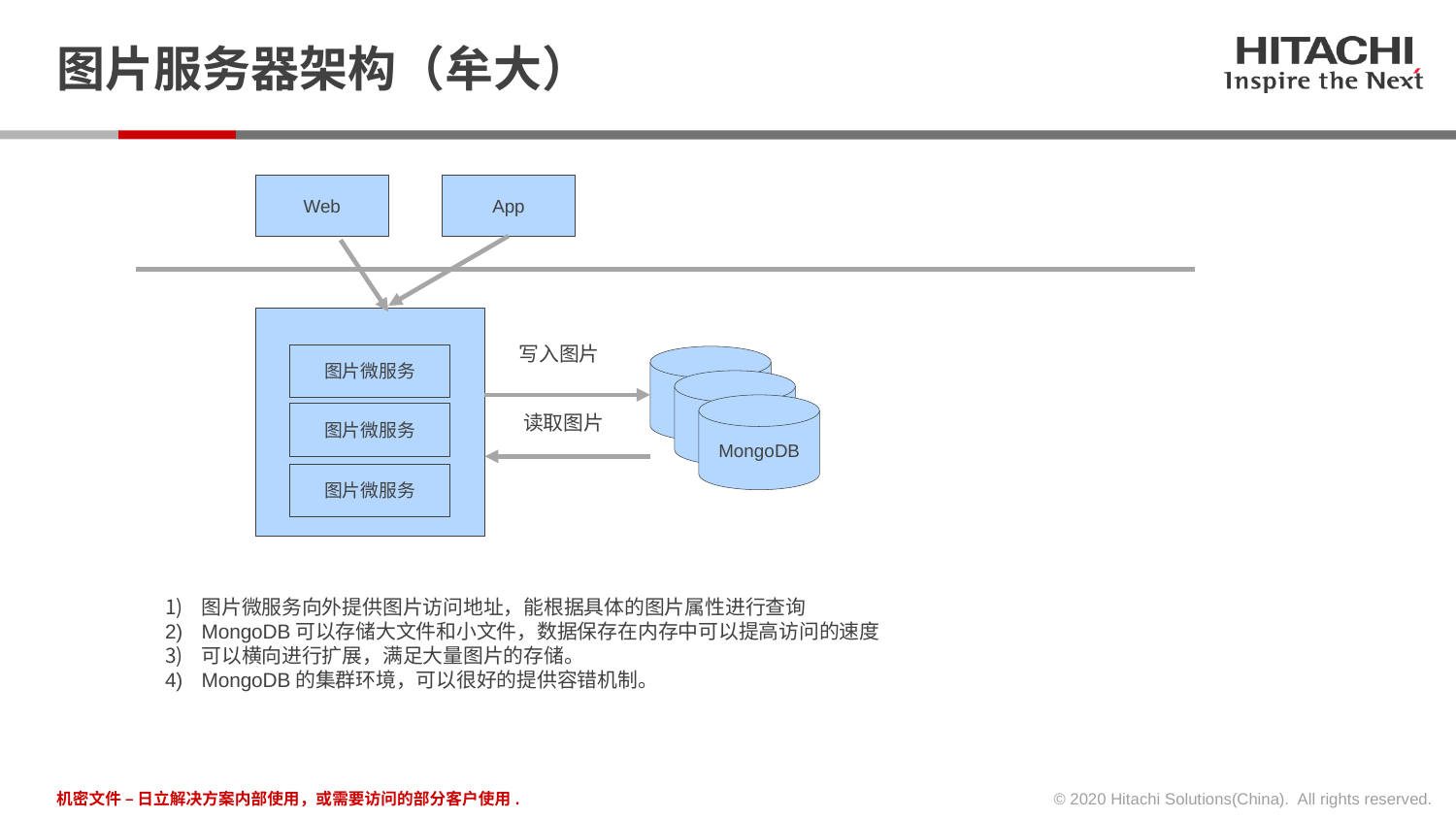

# 图片服务器架构（牟大）
App
Web

写入图片
图片微服务

MongoDB
图片微服务
读取图片
图片微服务
图片微服务向外提供图片访问地址，能根据具体的图片属性进行查询
MongoDB可以存储大文件和小文件，数据保存在内存中可以提高访问的速度
可以横向进行扩展，满足大量图片的存储。
MongoDB的集群环境，可以很好的提供容错机制。